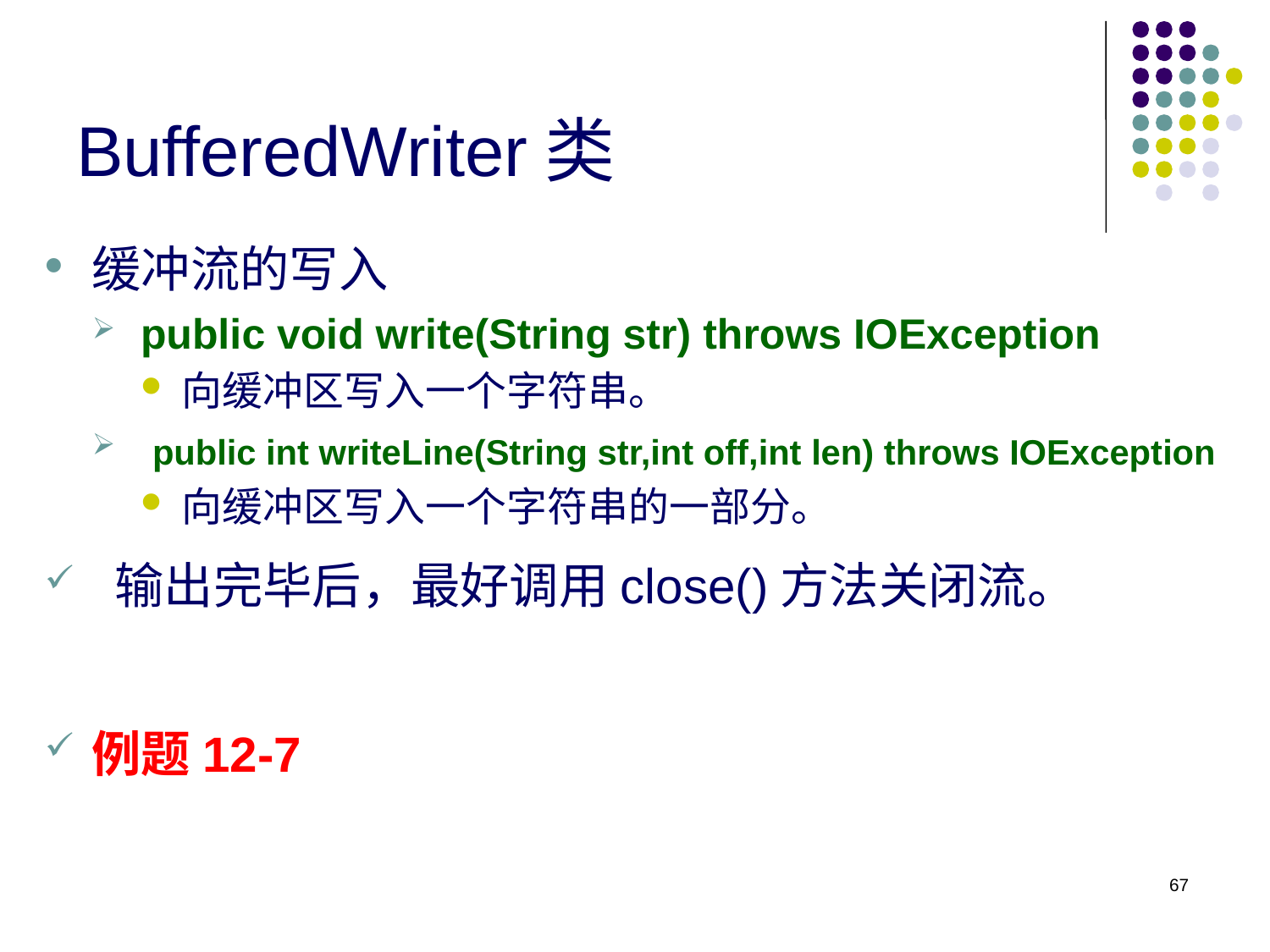

# BufferedWriter类
缓冲流的写入
public void write(String str) throws IOException
向缓冲区写入一个字符串。
 public int writeLine(String str,int off,int len) throws IOException
向缓冲区写入一个字符串的一部分。
 输出完毕后，最好调用close()方法关闭流。

例题12-7
67